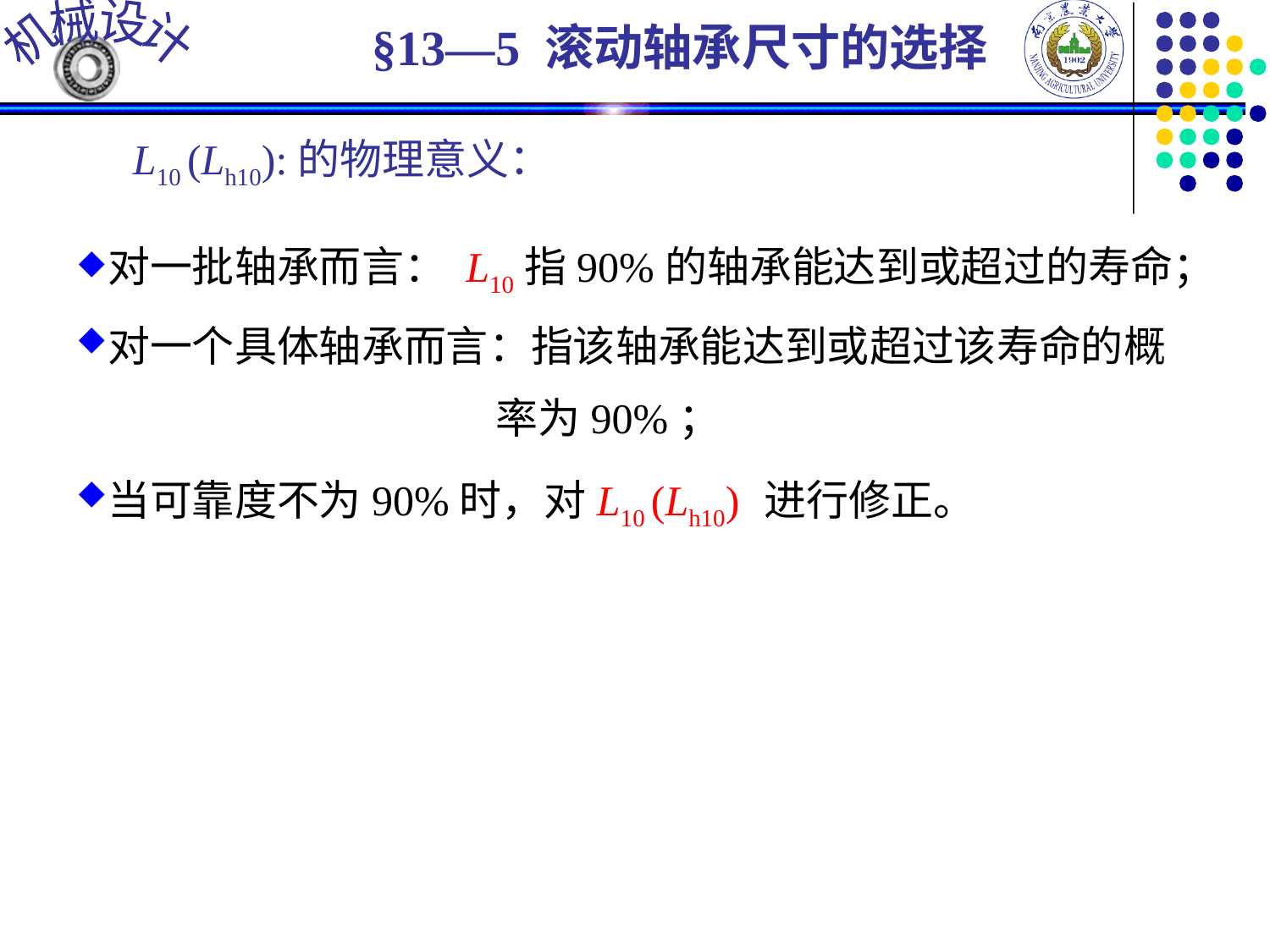

§13—5 滚动轴承尺寸的选择
L10 (Lh10):的物理意义：
对一批轴承而言： L10指90%的轴承能达到或超过的寿命；
对一个具体轴承而言：指该轴承能达到或超过该寿命的概
                                           率为90%；
当可靠度不为90%时，对L10 (Lh10) 进行修正。